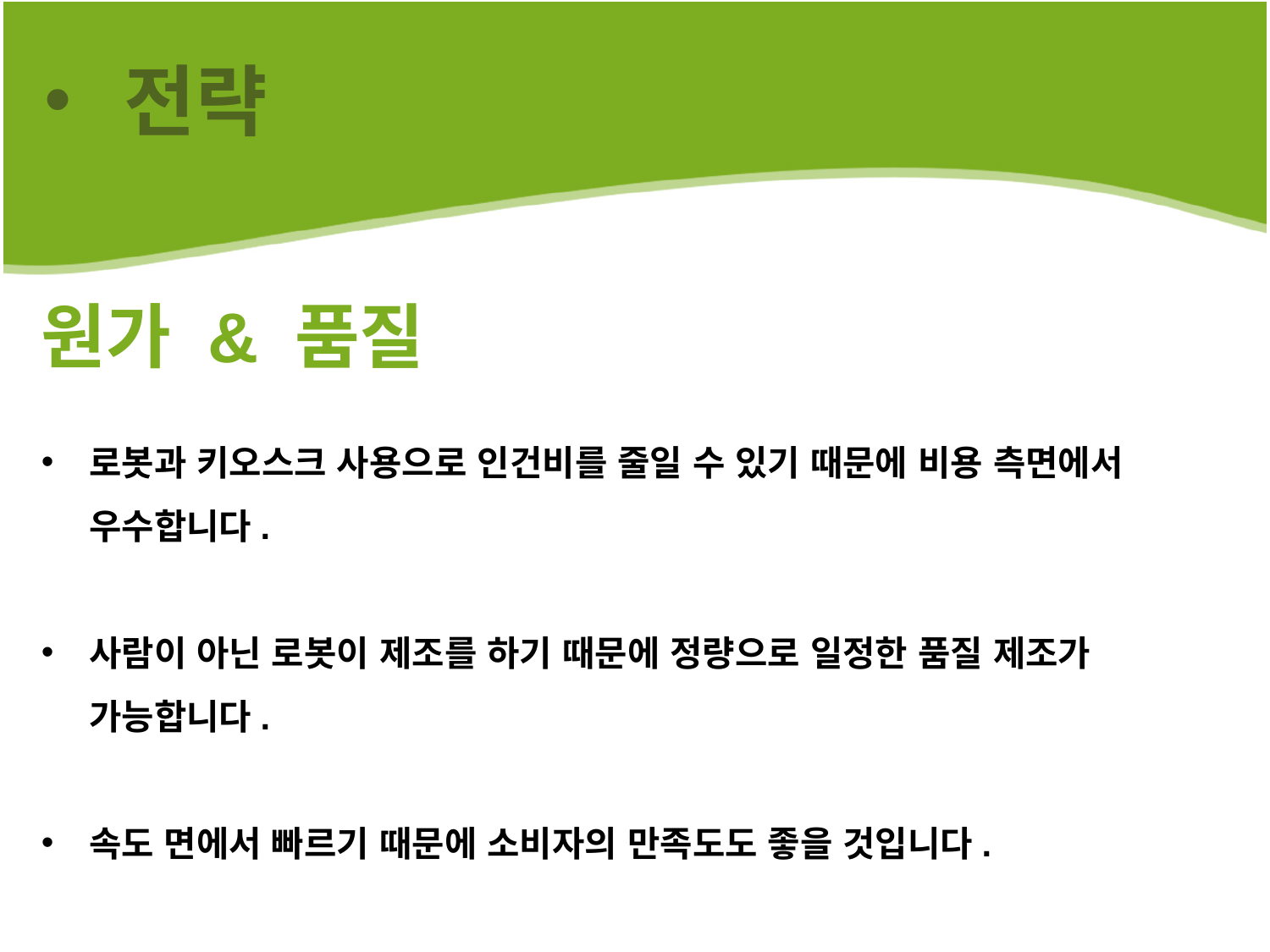

전략
원가 & 품질

로봇과 키오스크 사용으로 인건비를 줄일 수 있기 때문에 비용 측면에서 우수합니다.

사람이 아닌 로봇이 제조를 하기 때문에 정량으로 일정한 품질 제조가 가능합니다.

속도 면에서 빠르기 때문에 소비자의 만족도도 좋을 것입니다.
현상